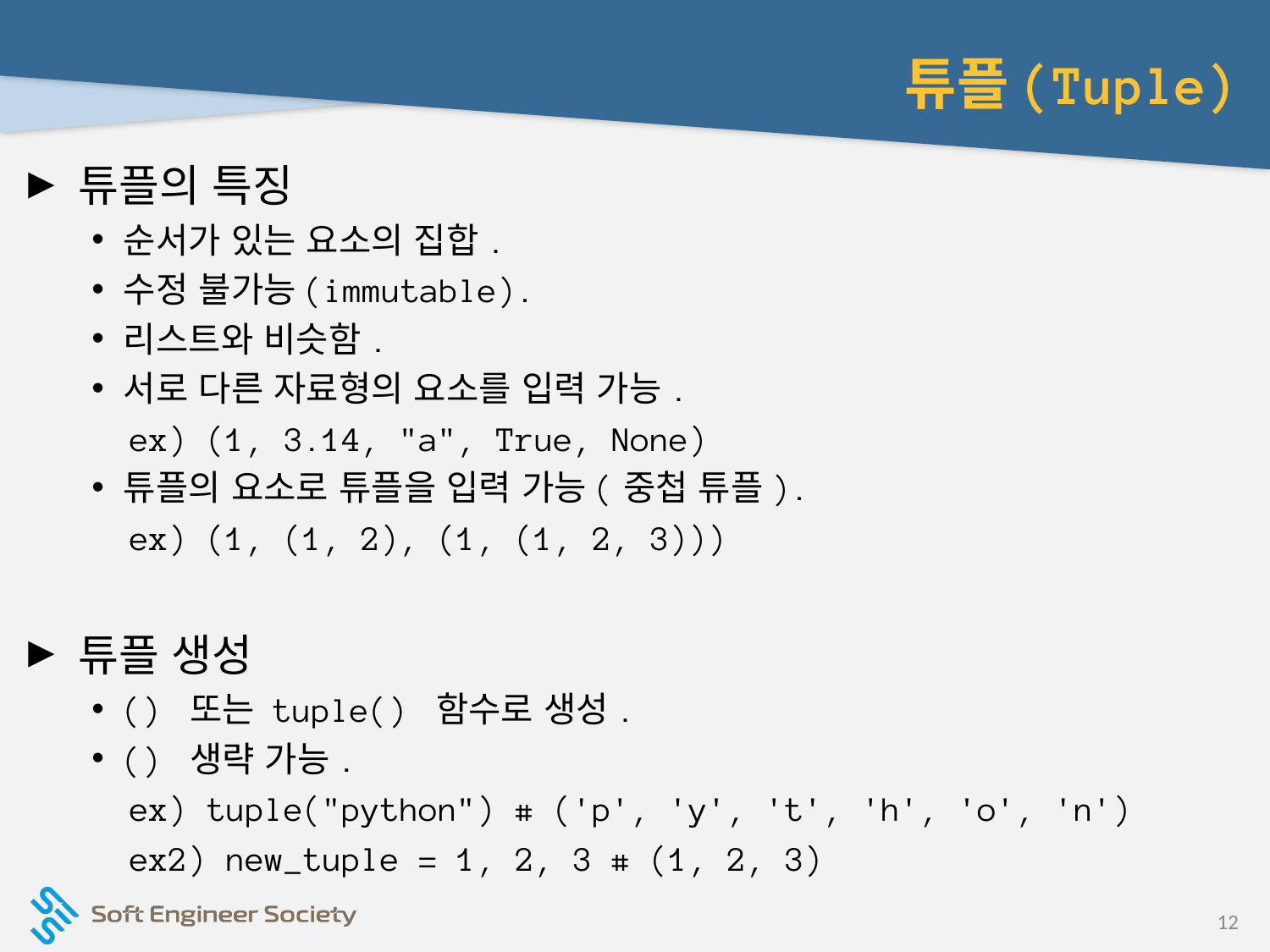

# 튜플(Tuple)
튜플의 특징
순서가 있는 요소의 집합.
수정 불가능(immutable).
리스트와 비슷함.
서로 다른 자료형의 요소를 입력 가능.
  ex) (1, 3.14, "a", True, None)
튜플의 요소로 튜플을 입력 가능(중첩 튜플).
  ex) (1, (1, 2), (1, (1, 2, 3)))

튜플 생성
() 또는 tuple() 함수로 생성.
() 생략 가능.
  ex) tuple("python") # ('p', 'y', 't', 'h', 'o', 'n')
  ex2) new_tuple = 1, 2, 3 # (1, 2, 3)
12